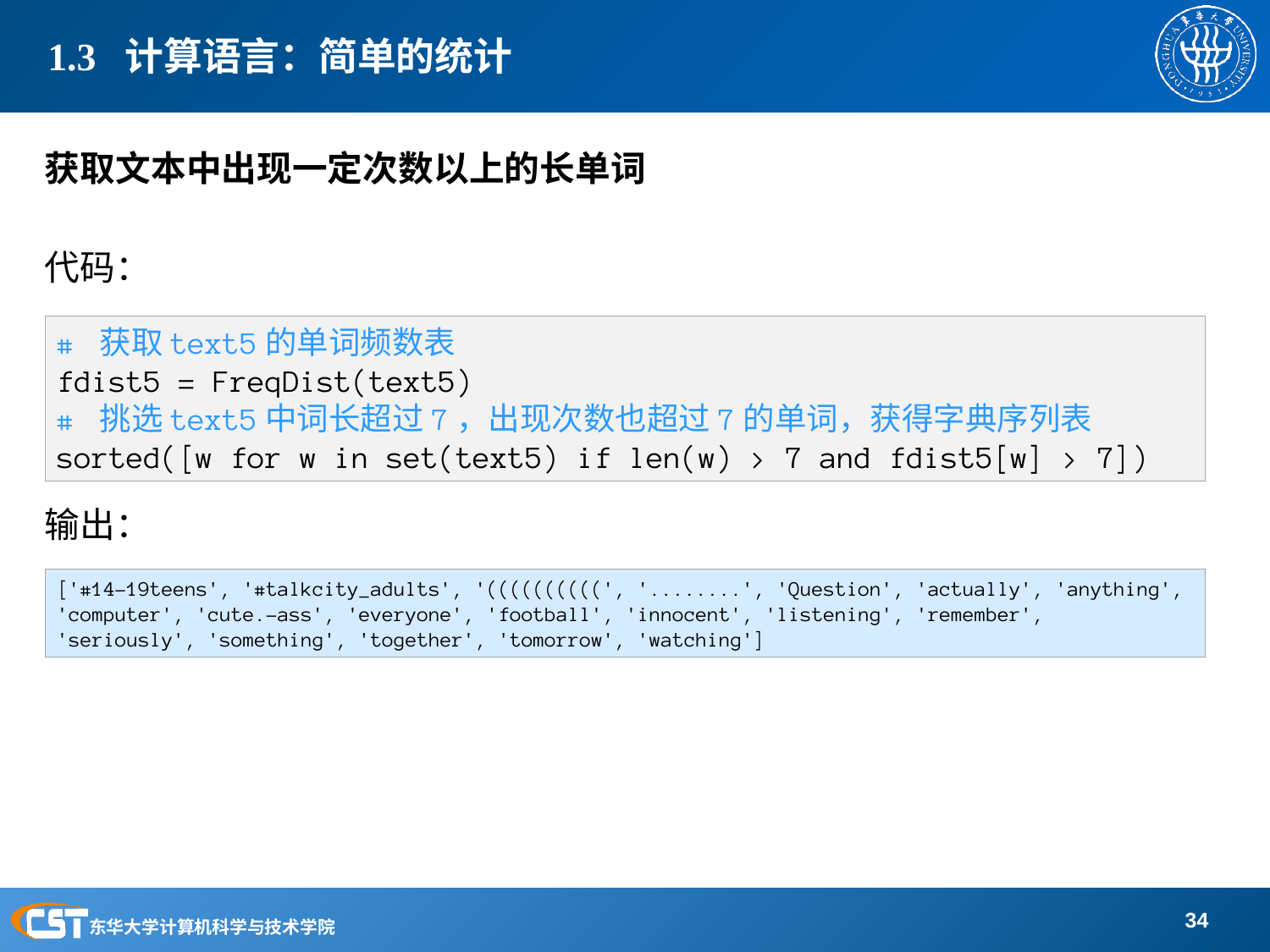

# 1.3  计算语言：简单的统计
获取文本中出现一定次数以上的长单词

代码：

输出：
# 获取text5的单词频数表
fdist5 = FreqDist(text5)
# 挑选text5中词长超过7，出现次数也超过7的单词，获得字典序列表
sorted([w for w in set(text5) if len(w) > 7 and fdist5[w] > 7])
['#14-19teens', '#talkcity_adults', '((((((((((', '........', 'Question', 'actually', 'anything', 'computer', 'cute.-ass', 'everyone', 'football', 'innocent', 'listening', 'remember', 'seriously', 'something', 'together', 'tomorrow', 'watching']